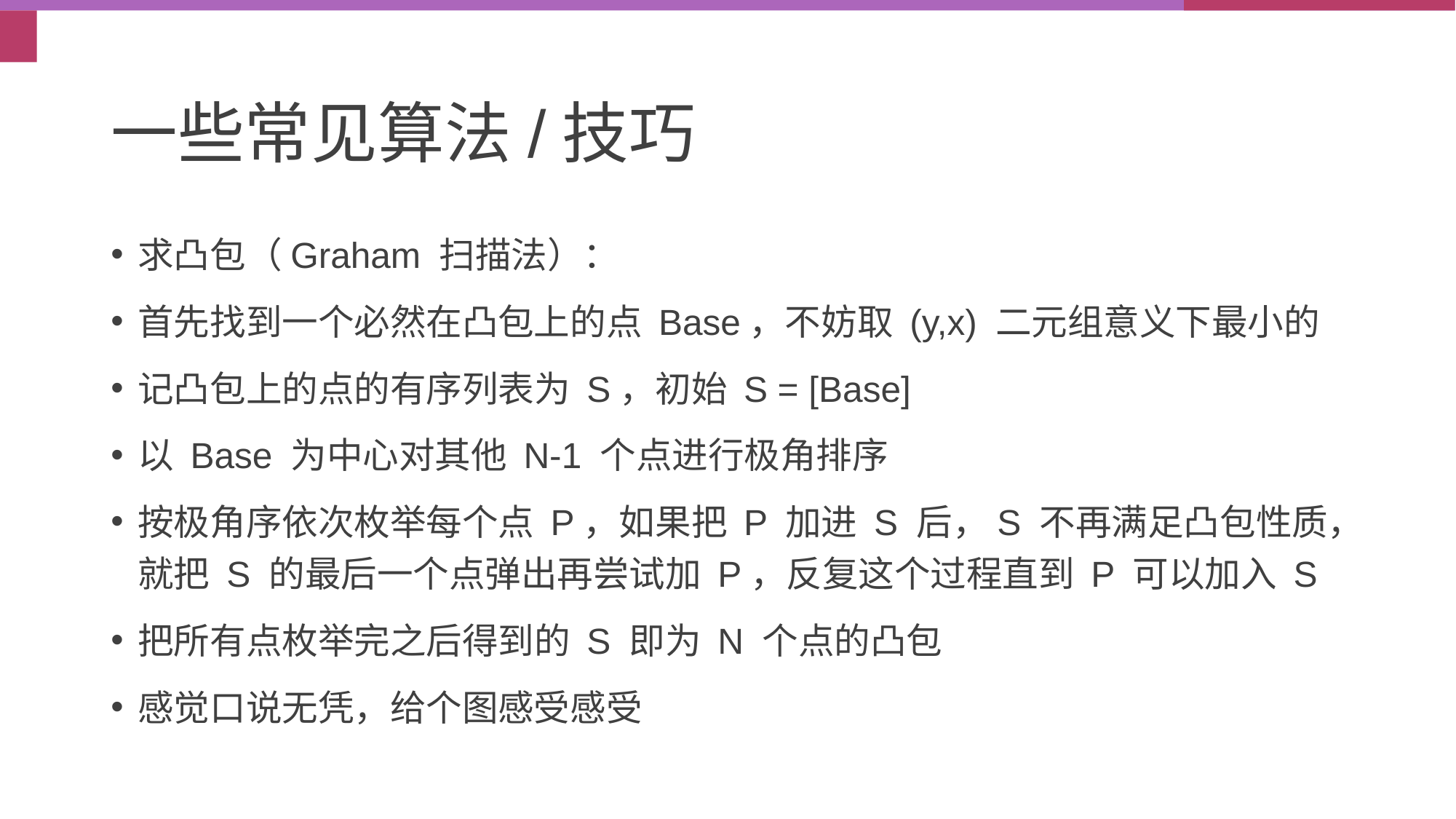

# 一些常见算法/技巧
求凸包（Graham 扫描法）：
首先找到一个必然在凸包上的点 Base，不妨取 (y,x) 二元组意义下最小的
记凸包上的点的有序列表为 S，初始 S = [Base]
以 Base 为中心对其他 N-1 个点进行极角排序
按极角序依次枚举每个点 P，如果把 P 加进 S 后，S 不再满足凸包性质，就把 S 的最后一个点弹出再尝试加 P，反复这个过程直到 P 可以加入 S
把所有点枚举完之后得到的 S 即为 N 个点的凸包
感觉口说无凭，给个图感受感受